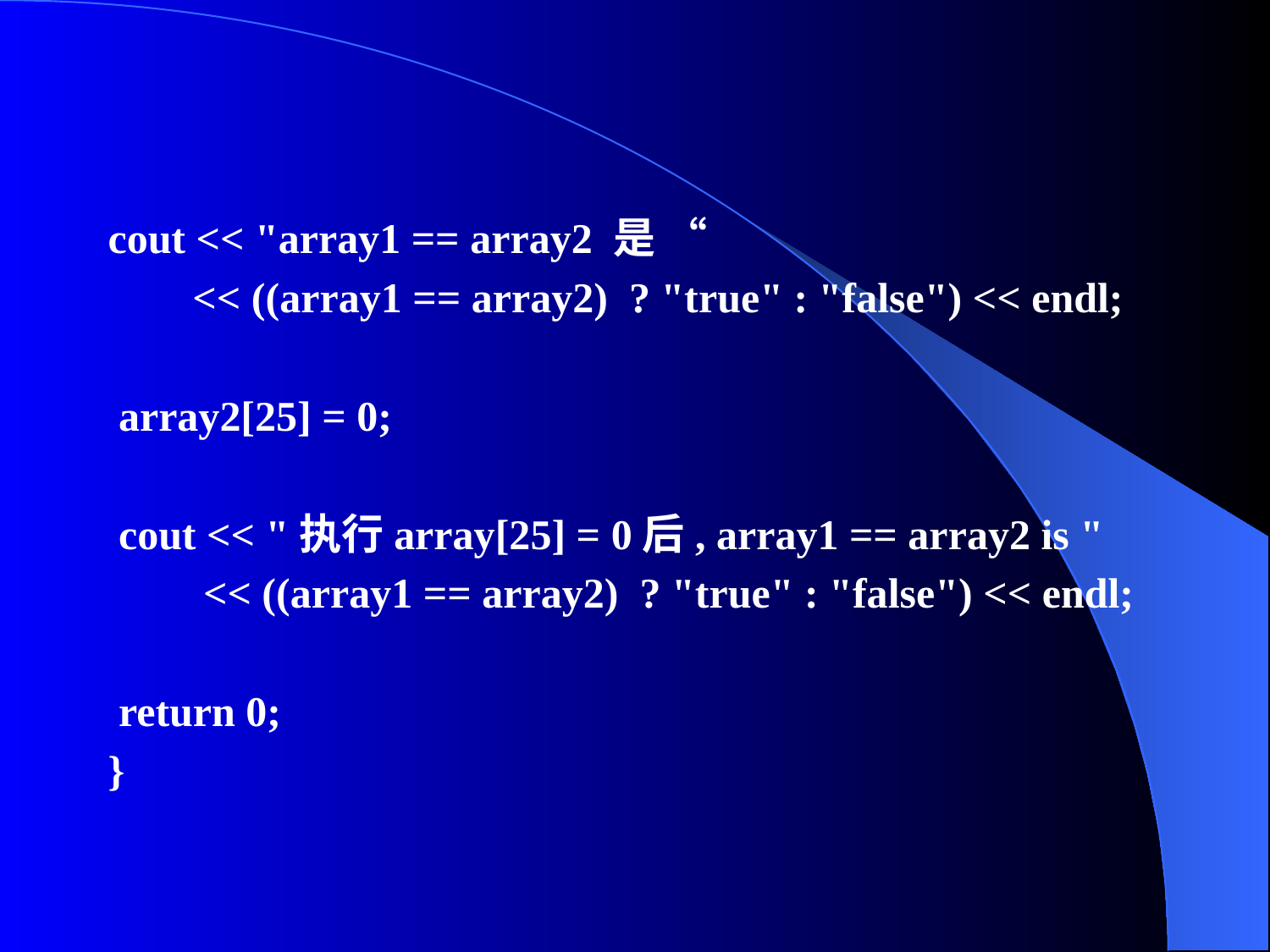

cout << "array1 == array2 是 “
        << ((array1 == array2)  ? "true" : "false") << endl;

 array2[25] = 0;

 cout << "执行array[25] = 0后, array1 == array2 is "
         << ((array1 == array2)  ? "true" : "false") << endl;

 return 0;
}